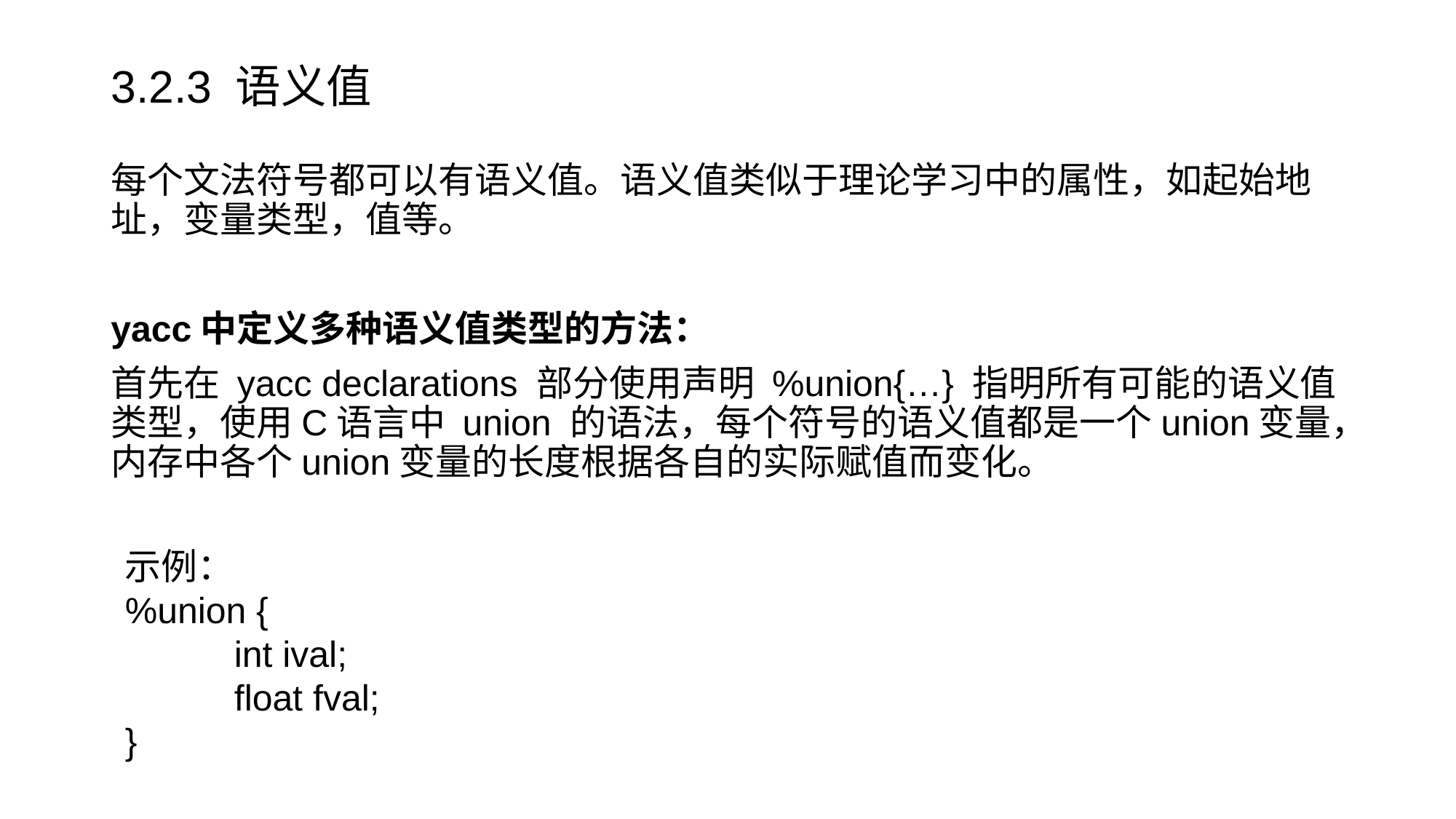

# 3.2.3 语义值
每个文法符号都可以有语义值。语义值类似于理论学习中的属性，如起始地址，变量类型，值等。

yacc中定义多种语义值类型的方法：
首先在 yacc declarations 部分使用声明 %union{…} 指明所有可能的语义值类型，使用C语言中 union 的语法，每个符号的语义值都是一个union变量，内存中各个union变量的长度根据各自的实际赋值而变化。
示例：
%union {
	int ival;
	float fval;
}